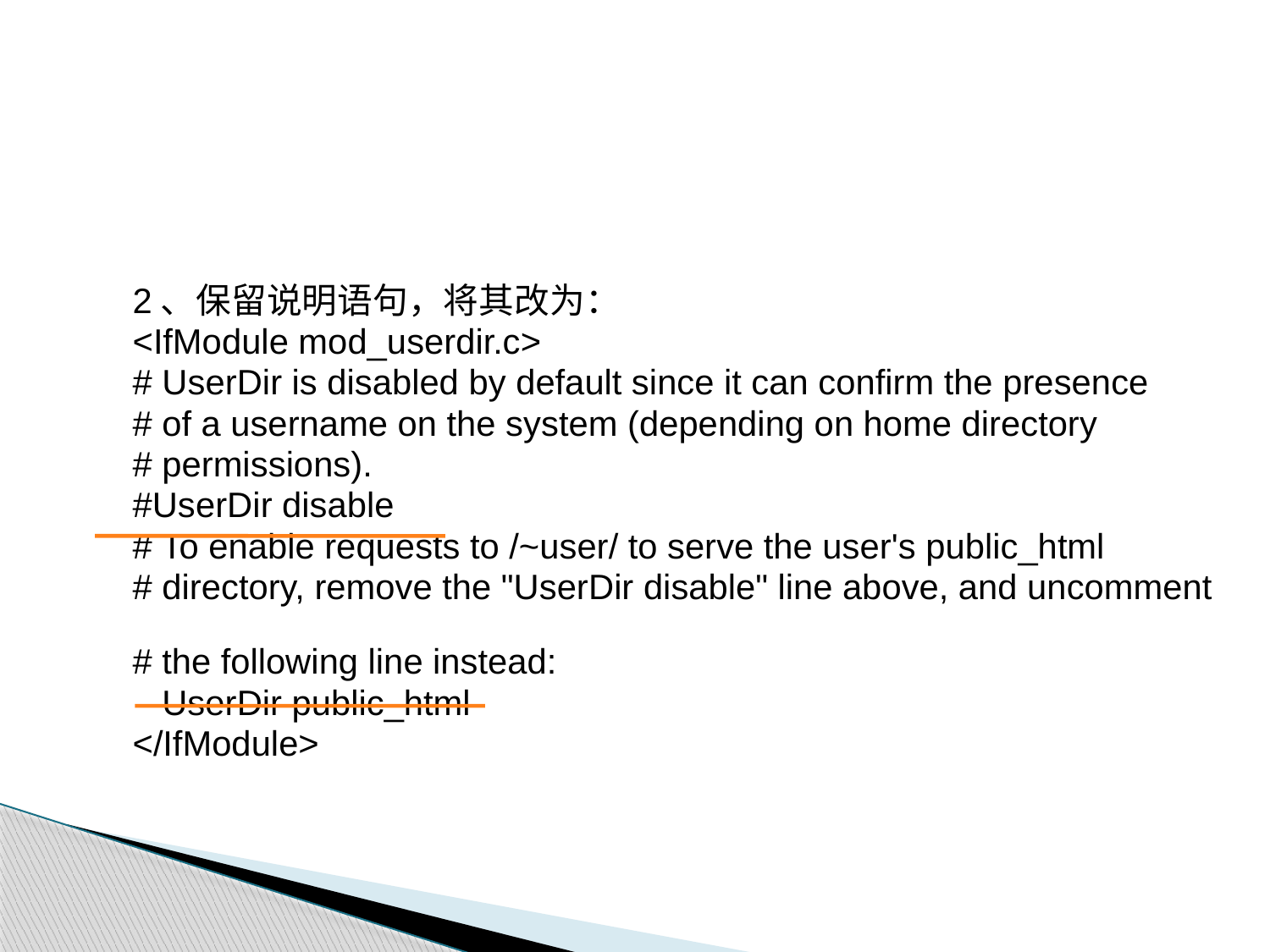

#
2、保留说明语句，将其改为：
<IfModule mod_userdir.c>
# UserDir is disabled by default since it can confirm the presence
# of a username on the system (depending on home directory
# permissions).
#UserDir disable
# To enable requests to /~user/ to serve the user's public_html
# directory, remove the "UserDir disable" line above, and uncomment
# the following line instead:
   UserDir public_html
</IfModule>